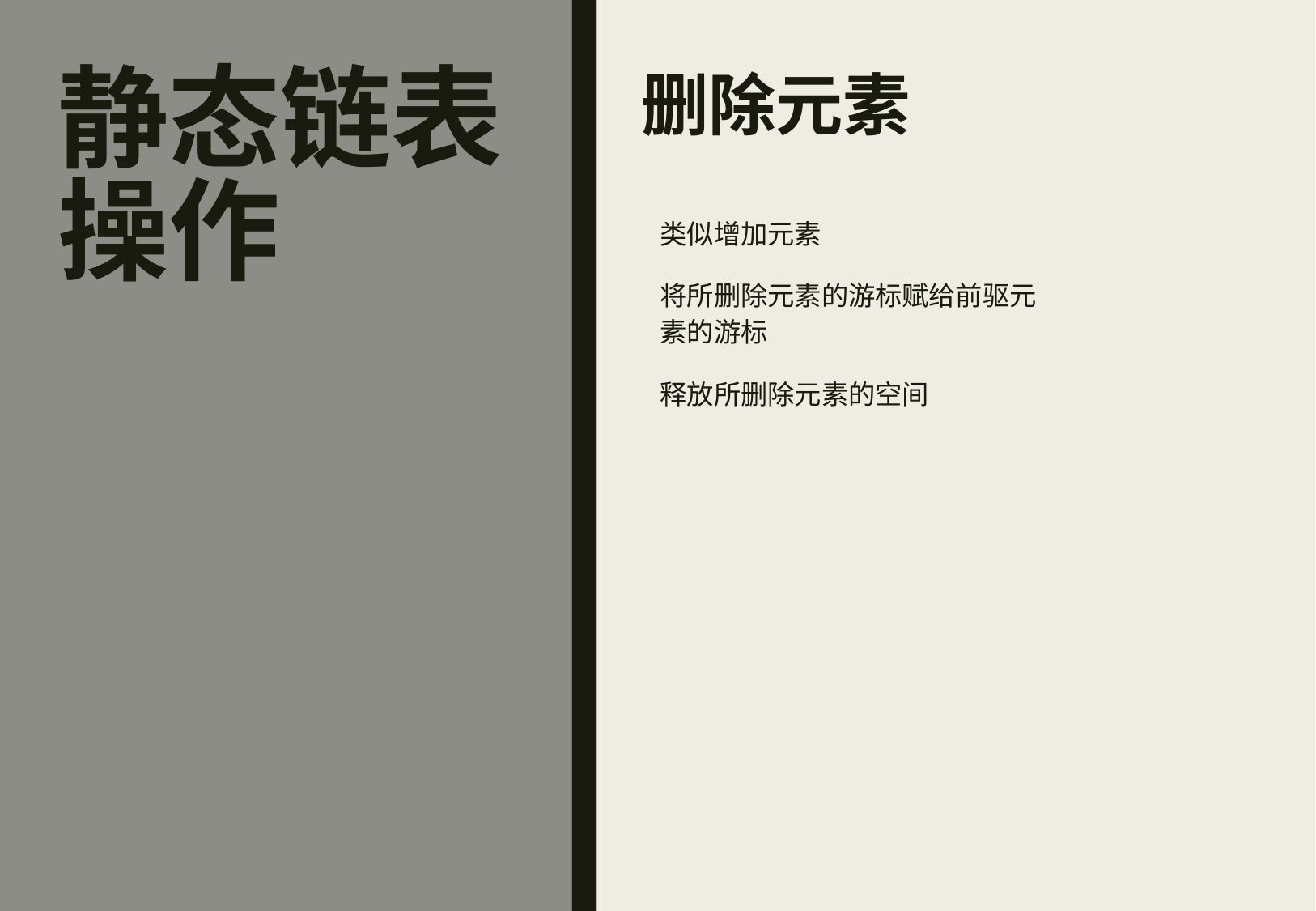

# 静态链表操作
删除元素
类似增加元素
将所删除元素的游标赋给前驱元素的游标
释放所删除元素的空间